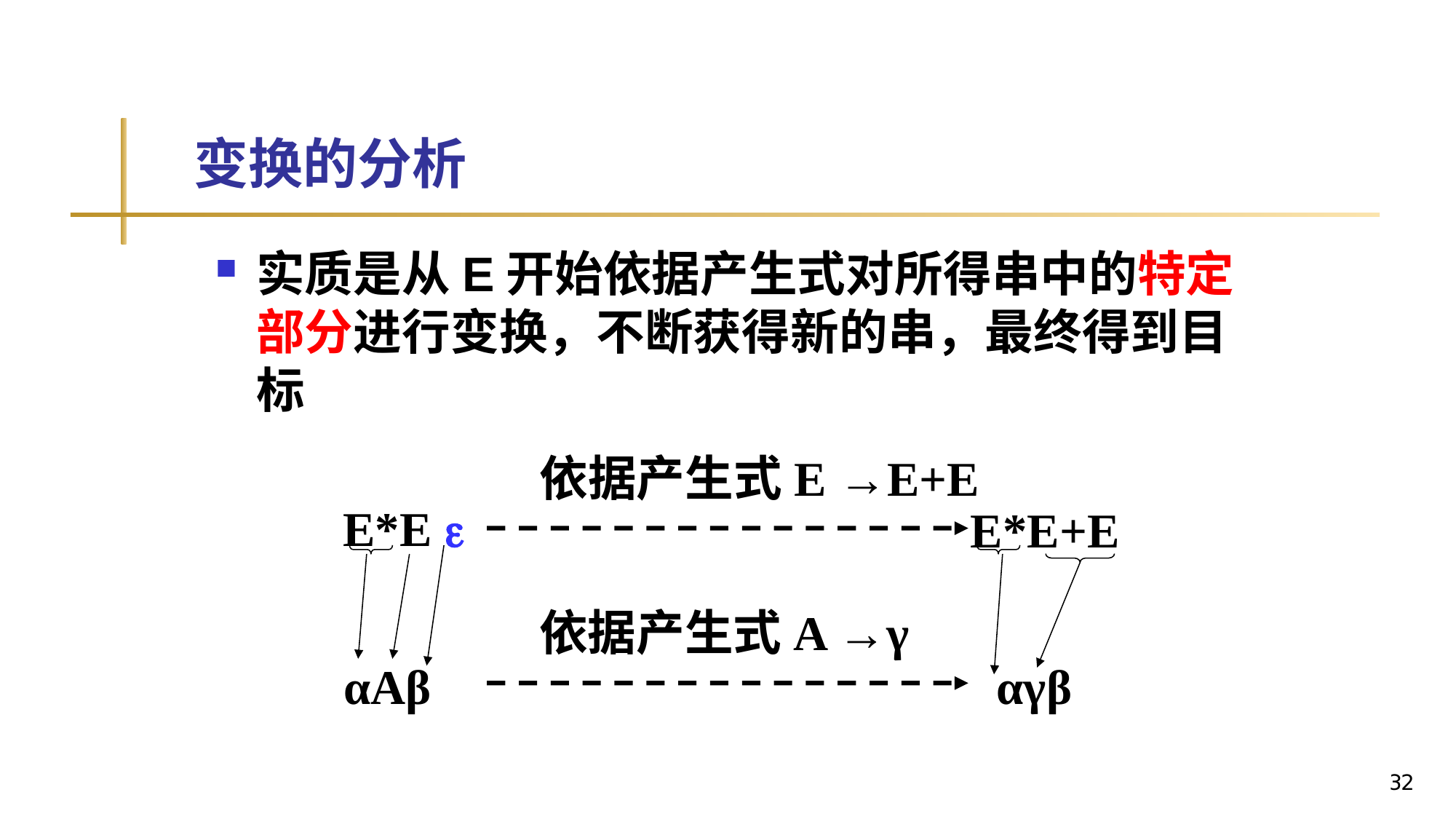

# 变换的分析
实质是从E开始依据产生式对所得串中的特定部分进行变换，不断获得新的串，最终得到目标
依据产生式E →E+E
  E*E ε
E*E+E

依据产生式A →γ
αAβ
αγβ

32